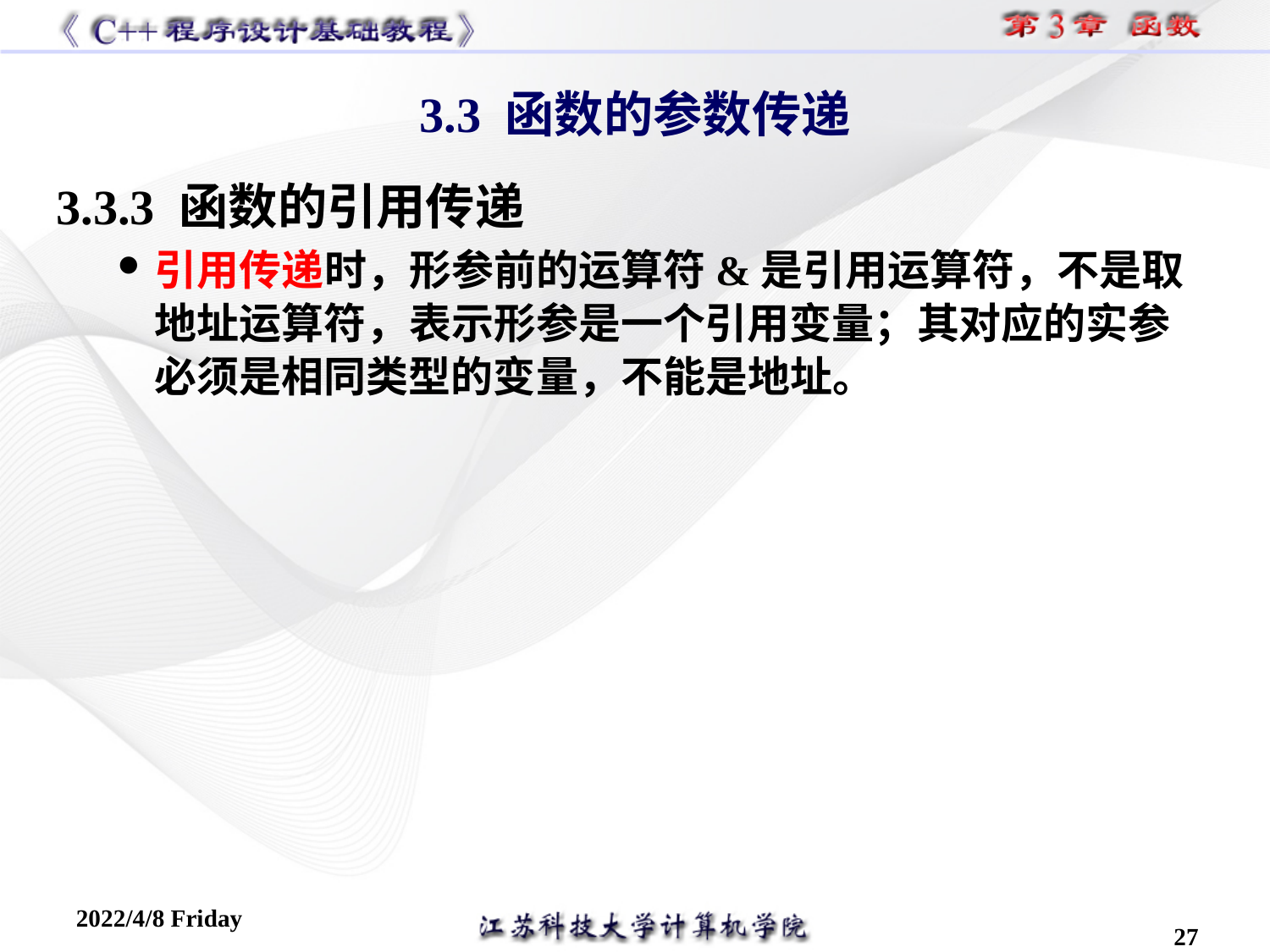

3.3 函数的参数传递
3.3.3 函数的引用传递
引用传递时，形参前的运算符&是引用运算符，不是取地址运算符，表示形参是一个引用变量；其对应的实参必须是相同类型的变量，不能是地址。